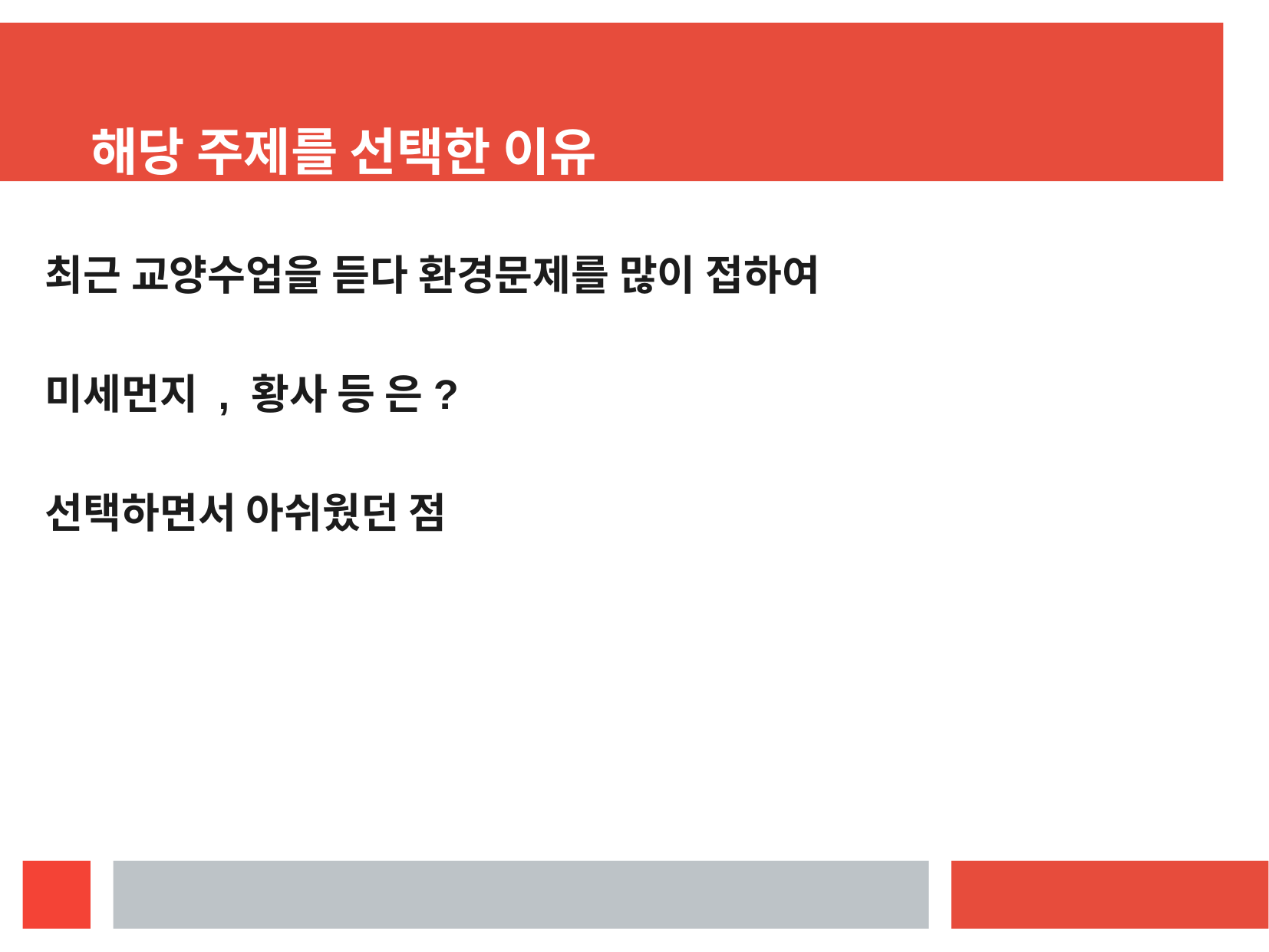

해당 주제를 선택한 이유
최근 교양수업을 듣다 환경문제를 많이 접하여

미세먼지 , 황사 등 은?

선택하면서 아쉬웠던 점